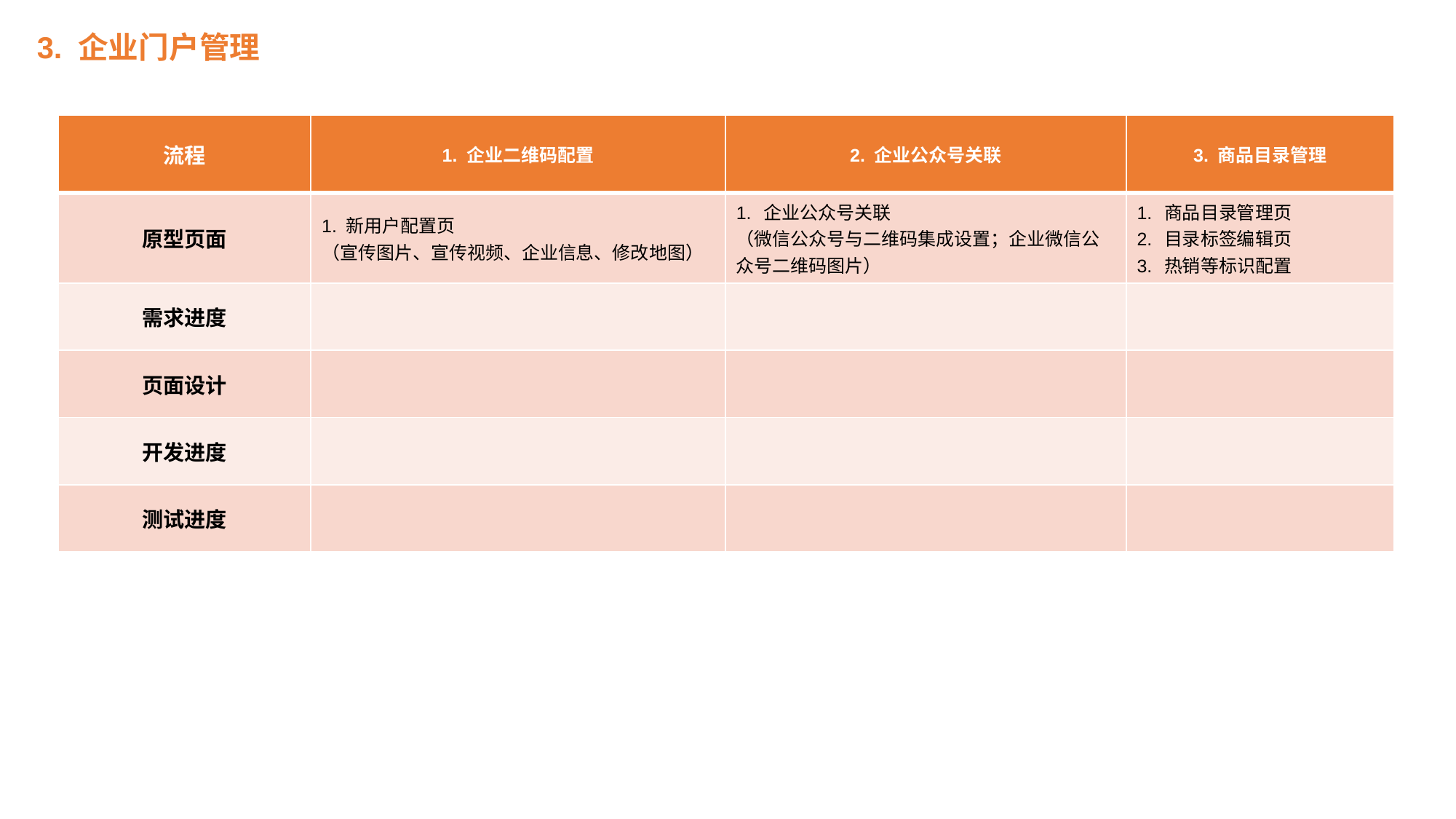

3. 企业门户管理
| 流程 | 1. 企业二维码配置 | 2. 企业公众号关联 | 3. 商品目录管理 |
| --- | --- | --- | --- |
| 原型页面 | 1. 新用户配置页 （宣传图片、宣传视频、企业信息、修改地图） | 企业公众号关联 （微信公众号与二维码集成设置；企业微信公众号二维码图片） | 商品目录管理页 目录标签编辑页 热销等标识配置 |
| 需求进度 |  |  |  |
| 页面设计 |  |  |  |
| 开发进度 |  |  |  |
| 测试进度 |  |  |  |